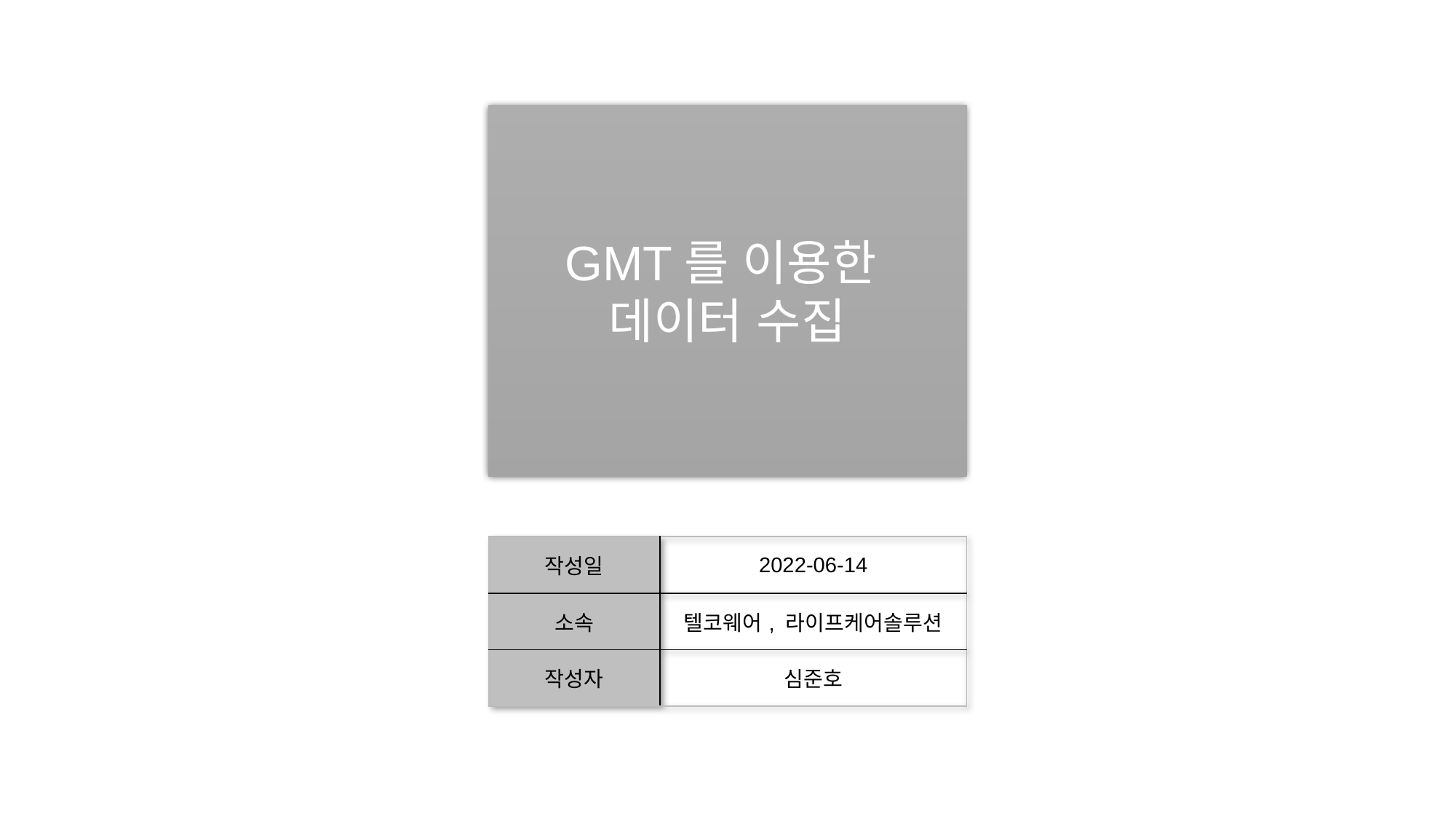

GMT를 이용한
데이터 수집
| 작성일 | 2022-06-14 |
| --- | --- |
| 소속 | 텔코웨어, 라이프케어솔루션 |
| 작성자 | 심준호 |